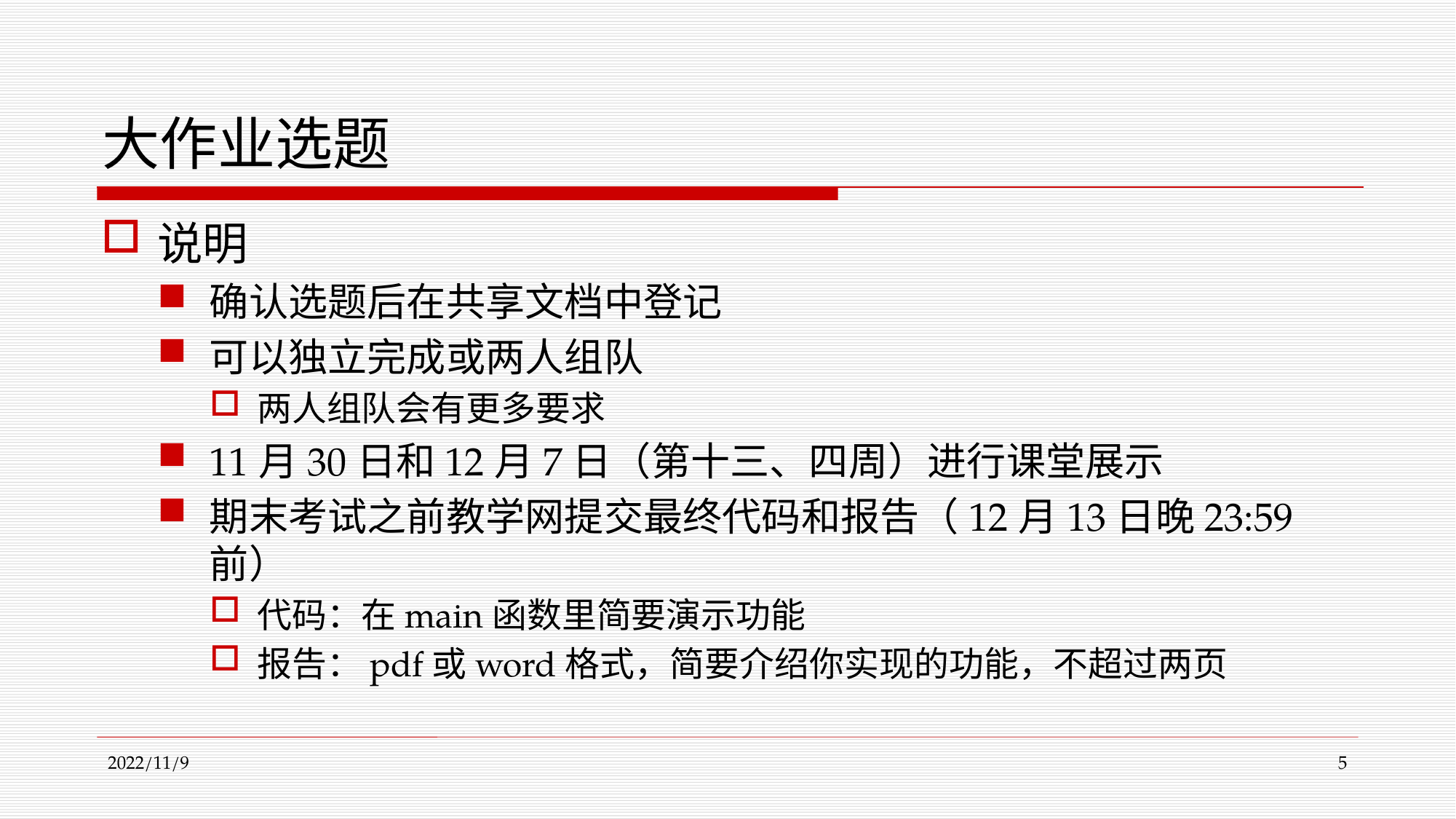

# 大作业选题
说明
确认选题后在共享文档中登记
可以独立完成或两人组队
两人组队会有更多要求
11月30日和12月7日（第十三、四周）进行课堂展示
期末考试之前教学网提交最终代码和报告（12月13日晚23:59前）
代码：在main函数里简要演示功能
报告：pdf或word格式，简要介绍你实现的功能，不超过两页

2022/11/9
5